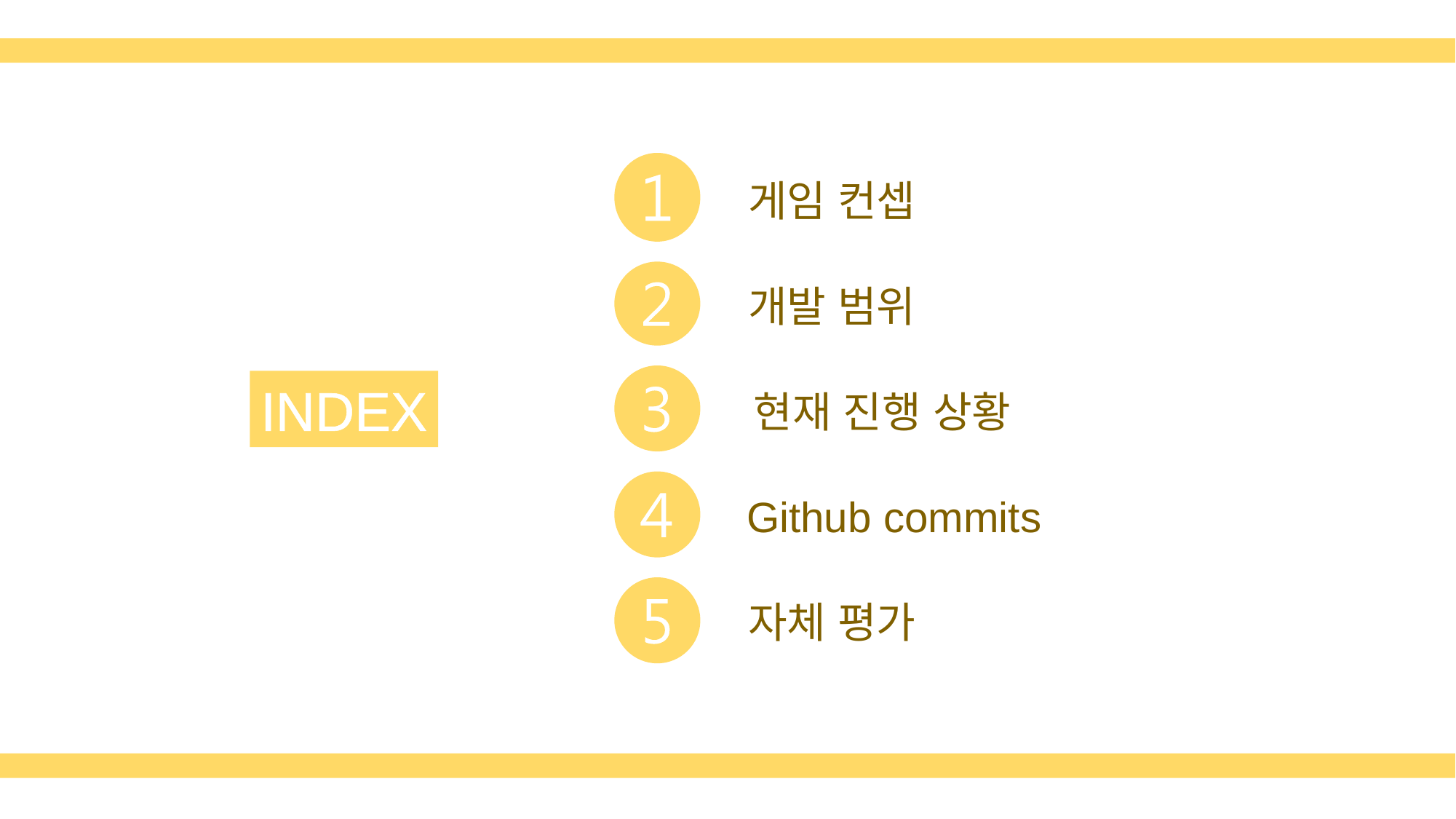

게임 컨셉

개발 범위

INDEX
현재 진행 상황

Github commits

자체 평가